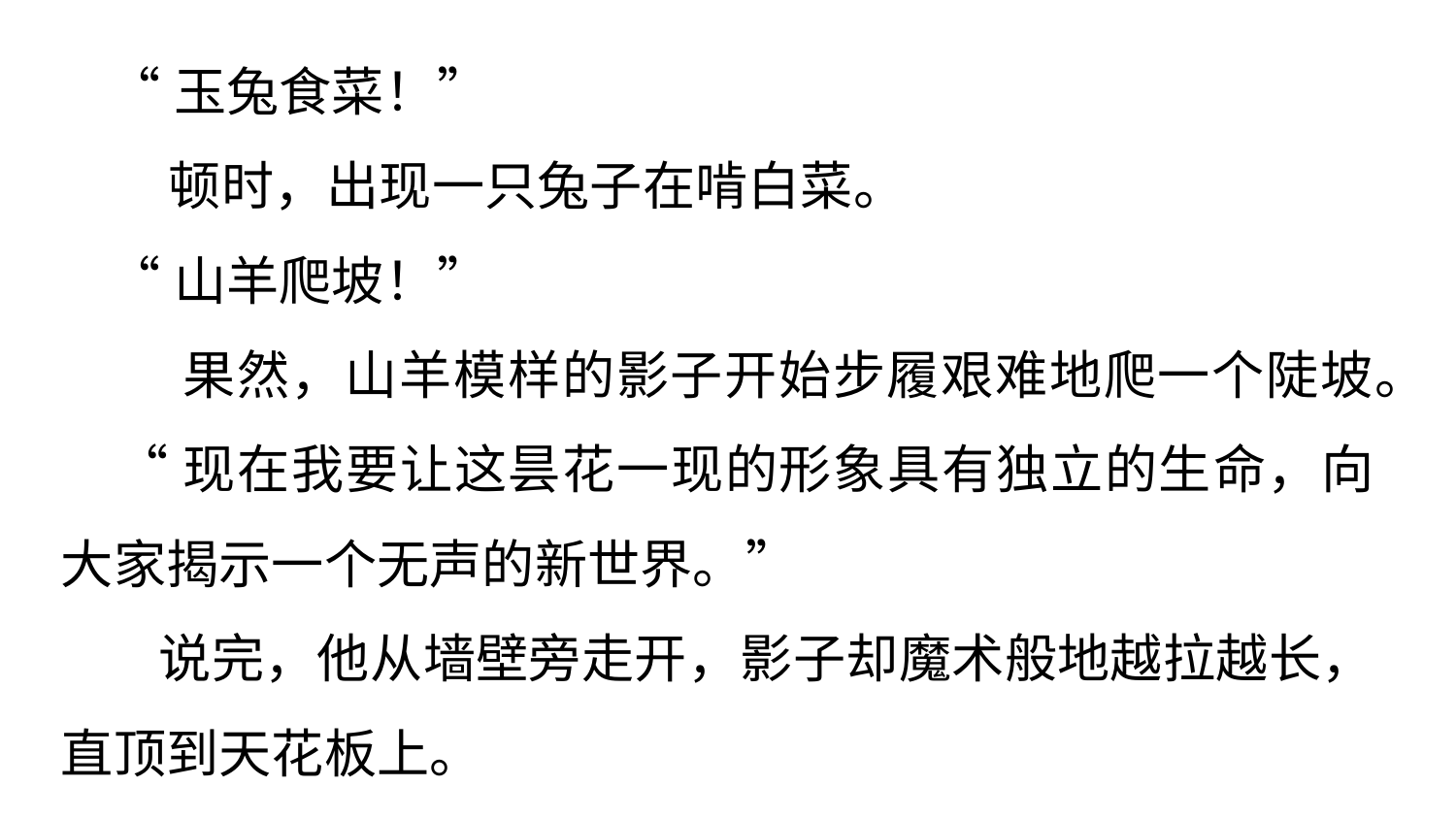

“玉兔食菜！”
        顿时，出现一只兔子在啃白菜。
    “山羊爬坡！”
        果然，山羊模样的影子开始步履艰难地爬一个陡坡。
    “现在我要让这昙花一现的形象具有独立的生命，向大家揭示一个无声的新世界。”
       说完，他从墙壁旁走开，影子却魔术般地越拉越长，直顶到天花板上。